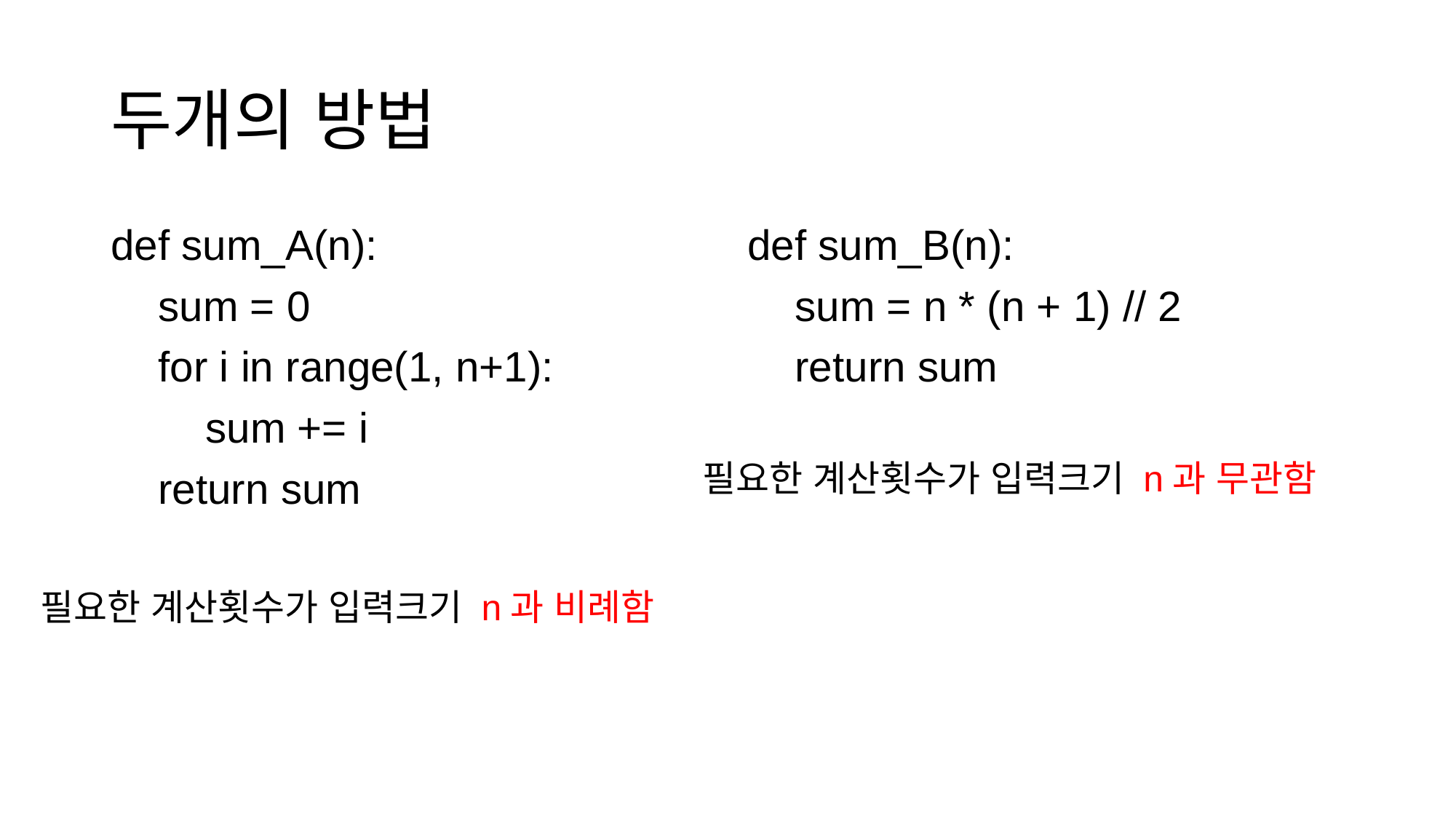

# 두개의 방법
def sum_A(n):
    sum = 0
    for i in range(1, n+1):
        sum += i
    return sum

def sum_B(n):
    sum = n * (n + 1) // 2
    return sum

필요한 계산횟수가 입력크기 n과 무관함
필요한 계산횟수가 입력크기 n과 비례함